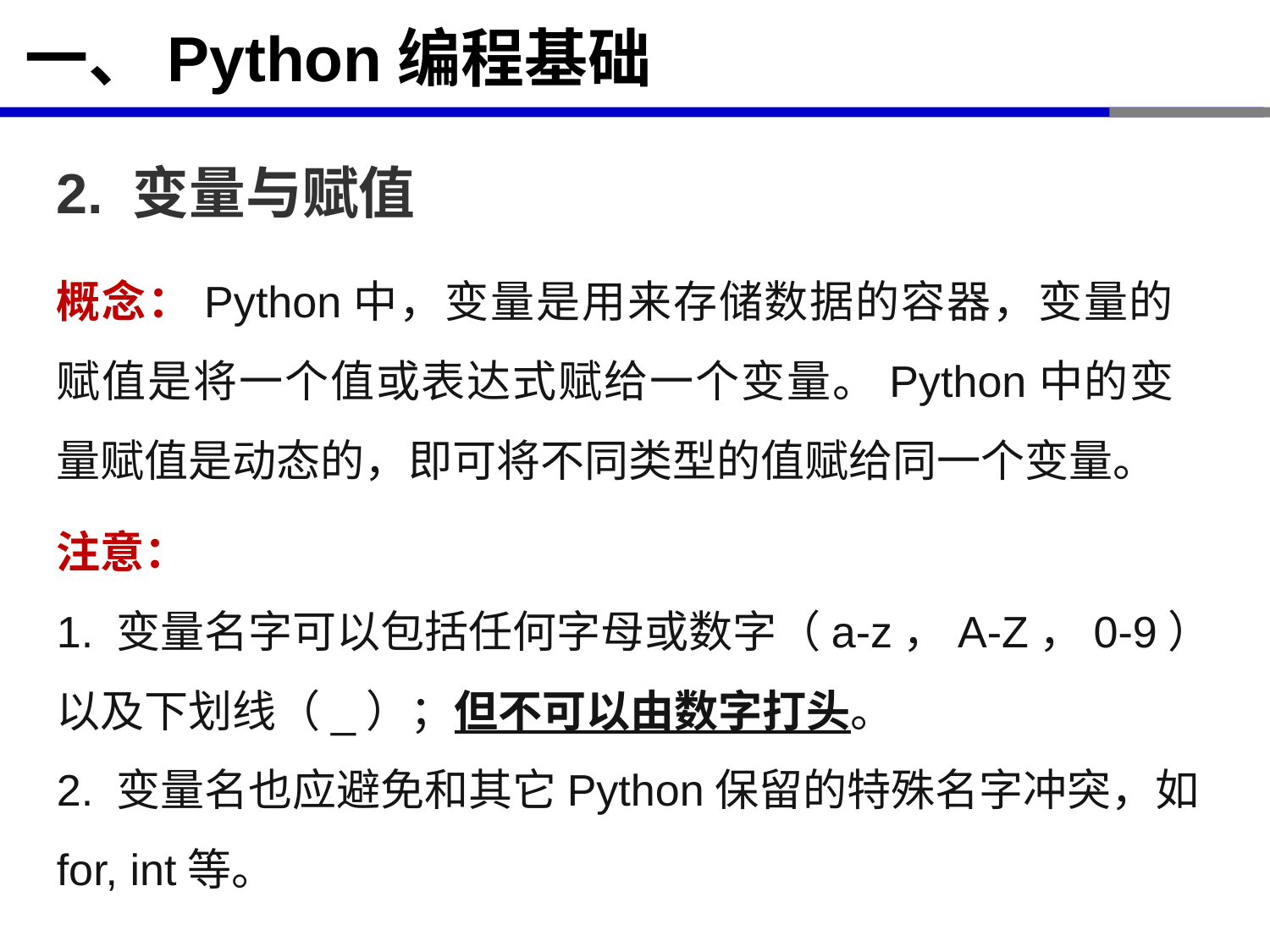

# 一、Python编程基础
2. 变量与赋值
概念：Python中，变量是用来存储数据的容器，变量的赋值是将一个值或表达式赋给一个变量。Python中的变量赋值是动态的，即可将不同类型的值赋给同一个变量。
注意：
1. 变量名字可以包括任何字母或数字（a-z，A-Z，0-9）以及下划线（_）；但不可以由数字打头。
2. 变量名也应避免和其它Python保留的特殊名字冲突，如for, int等。